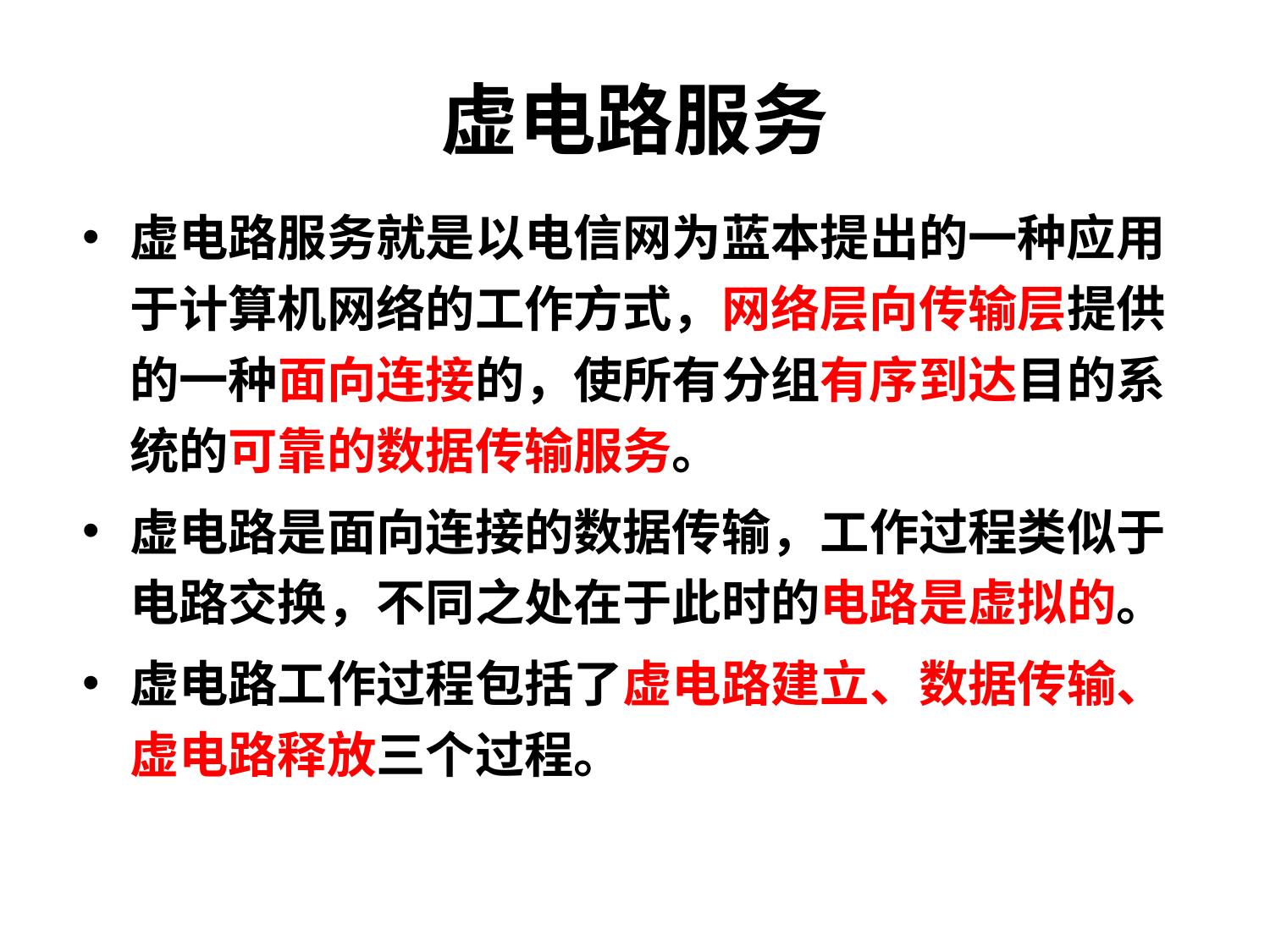

# 虚电路服务
虚电路服务就是以电信网为蓝本提出的一种应用于计算机网络的工作方式，网络层向传输层提供的一种面向连接的，使所有分组有序到达目的系统的可靠的数据传输服务。
虚电路是面向连接的数据传输，工作过程类似于电路交换，不同之处在于此时的电路是虚拟的。
虚电路工作过程包括了虚电路建立、数据传输、虚电路释放三个过程。